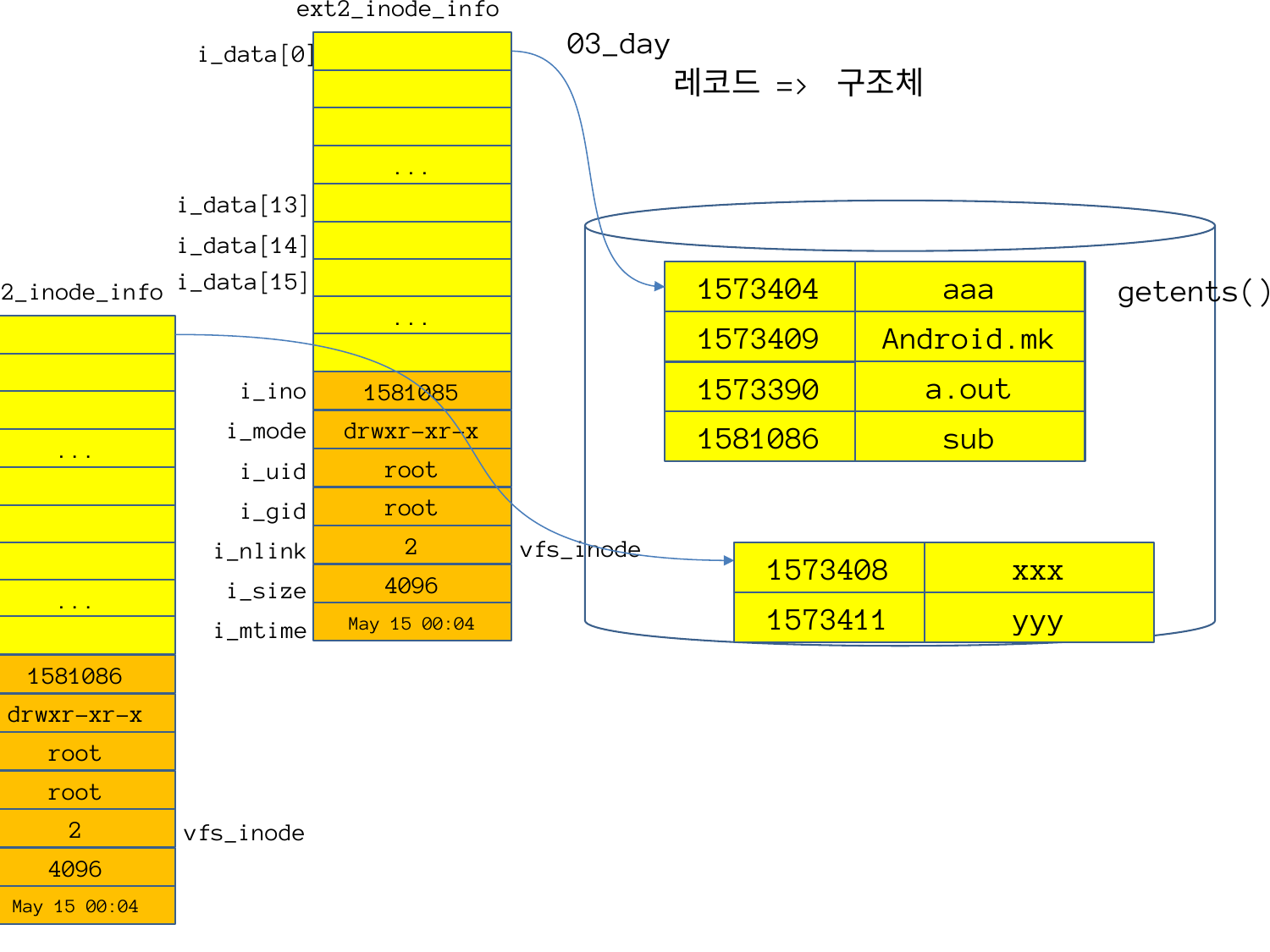

ext2_inode_info
03_day
i_data[0]

레코드 => 구조체

...
i_data[13]

i_data[14]
i_data[15]

aaa
1573404
getents();
ext2_inode_info
...
Android.mk
1573409
i_data[0]

a.out
1573390
i_ino
1581085

i_mode
drwxr-xr-x
sub
1581086
...
i_uid
root
i_data[13]

root
i_gid

i_data[14]
2
vfs_inode
i_nlink
i_data[15]
xxx
1573408

4096
i_size
...
yyy
1573411
May 15 00:04
i_mtime

i_ino
1581086
i_mode
drwxr-xr-x
i_uid
root
root
i_gid
2
vfs_inode
i_nlink
4096
i_size
May 15 00:04
i_mtime